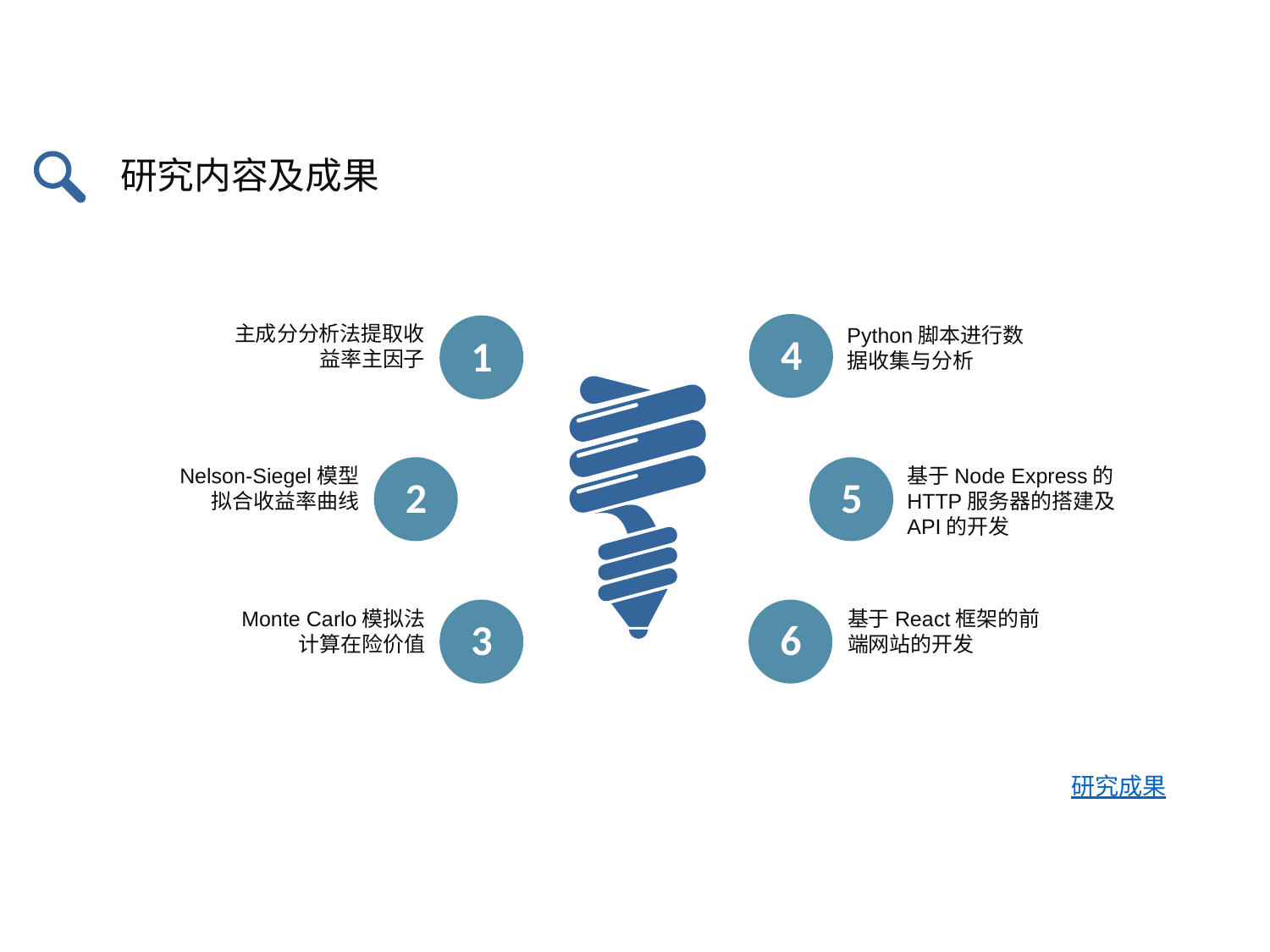

研究内容及成果

主成分分析法提取收益率主因子

Python脚本进行数据收集与分析
4
1

Nelson-Siegel模型拟合收益率曲线
基于Node Express的HTTP服务器的搭建及API的开发

2
5
Monte Carlo模拟法计算在险价值
基于React框架的前端网站的开发

3
6
研究成果